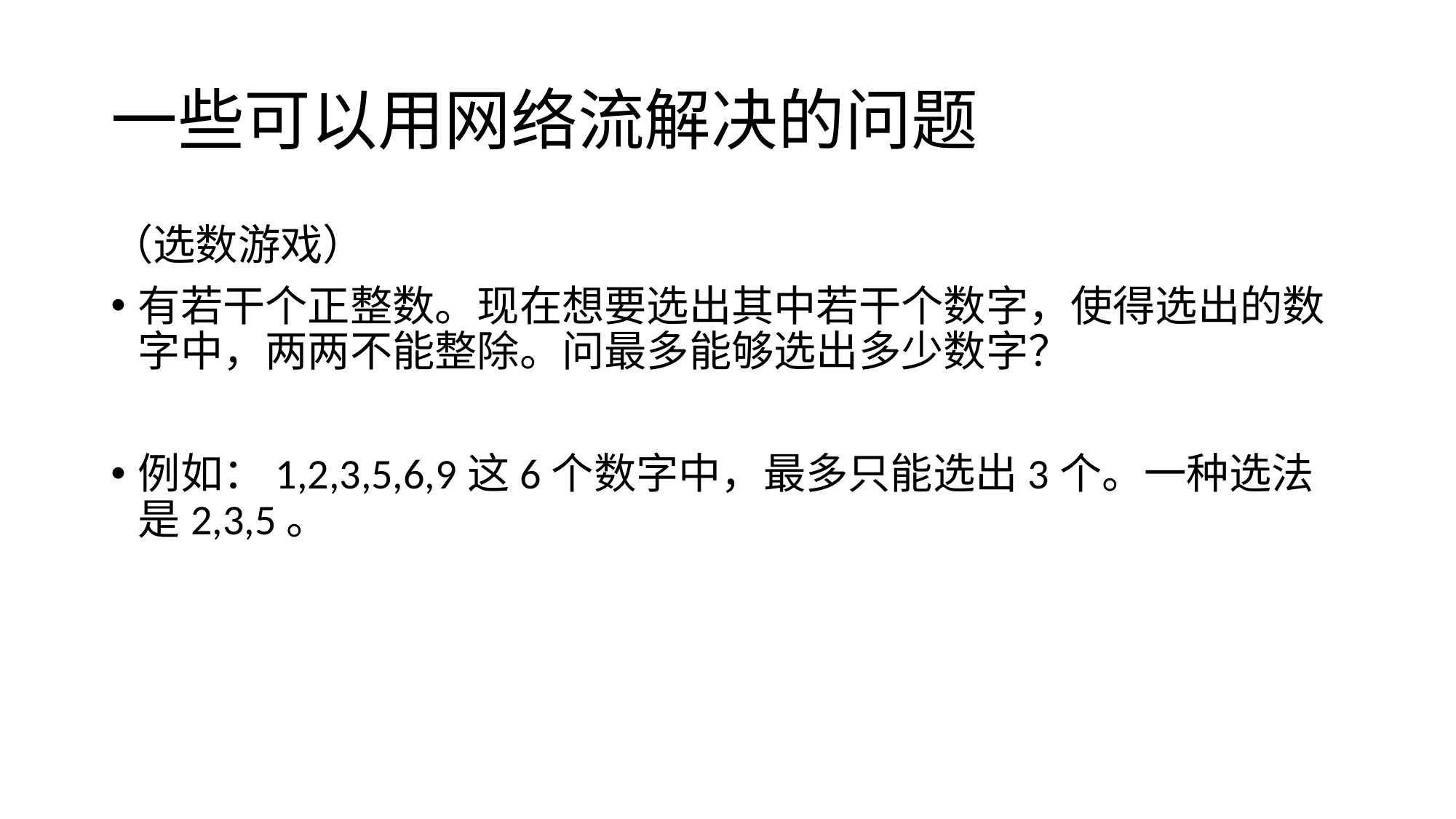

# 一些可以用网络流解决的问题
（选数游戏）
有若干个正整数。现在想要选出其中若干个数字，使得选出的数字中，两两不能整除。问最多能够选出多少数字？

例如：1,2,3,5,6,9这6个数字中，最多只能选出3个。一种选法是2,3,5。